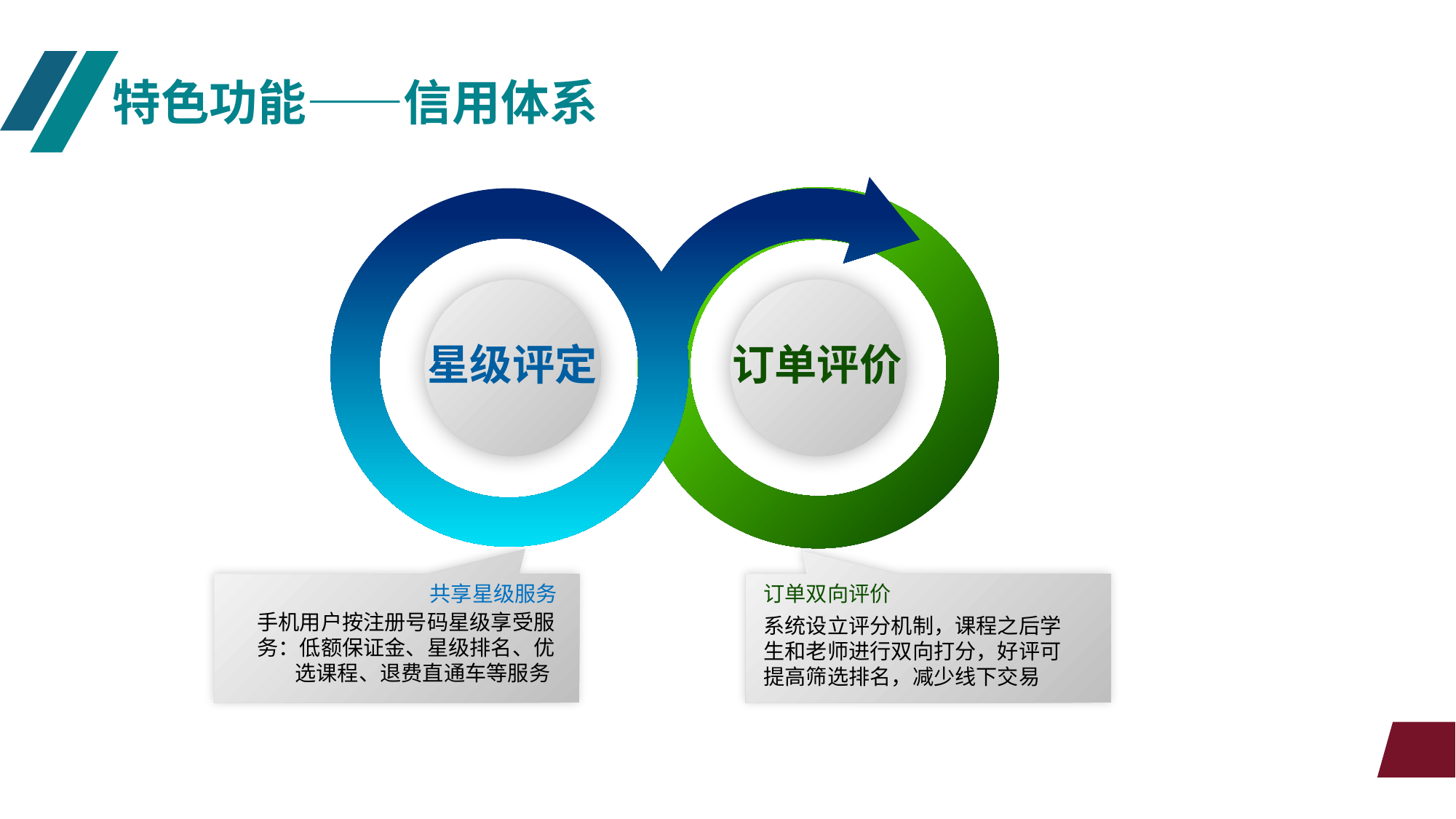

特色功能——信用体系

星级评定
订单评价

共享星级服务
订单双向评价
手机用户按注册号码星级享受服务：低额保证金、星级排名、优选课程、退费直通车等服务

系统设立评分机制，课程之后学生和老师进行双向打分，好评可提高筛选排名，减少线下交易

8